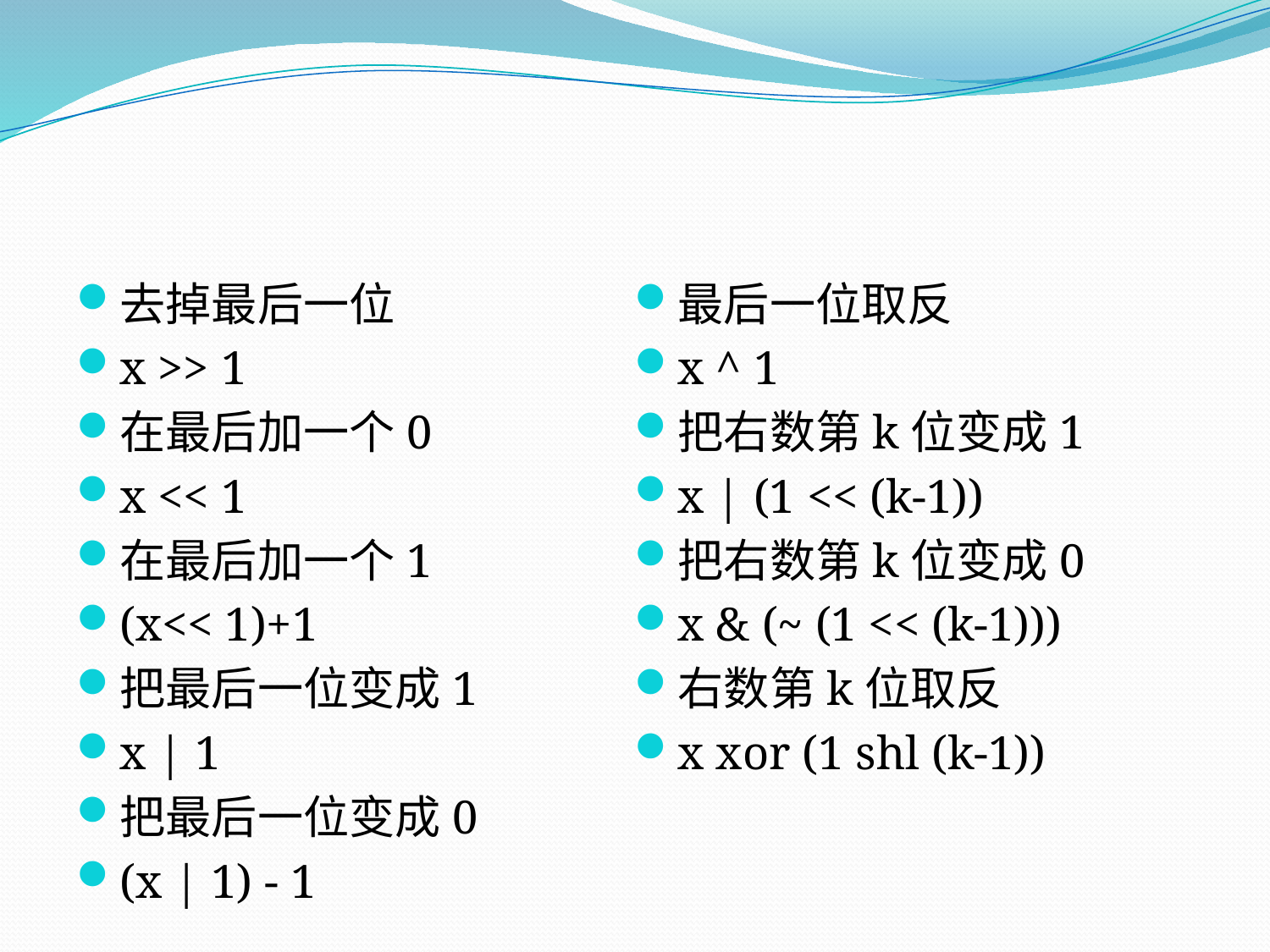

#
去掉最后一位
x >> 1
在最后加一个0
x << 1
在最后加一个1
(x<< 1)+1
把最后一位变成1
x | 1
把最后一位变成0
(x | 1) - 1
最后一位取反
x ^ 1
把右数第k位变成1
x | (1 << (k-1))
把右数第k位变成0
x & (~ (1 << (k-1)))
右数第k位取反
x xor (1 shl (k-1))